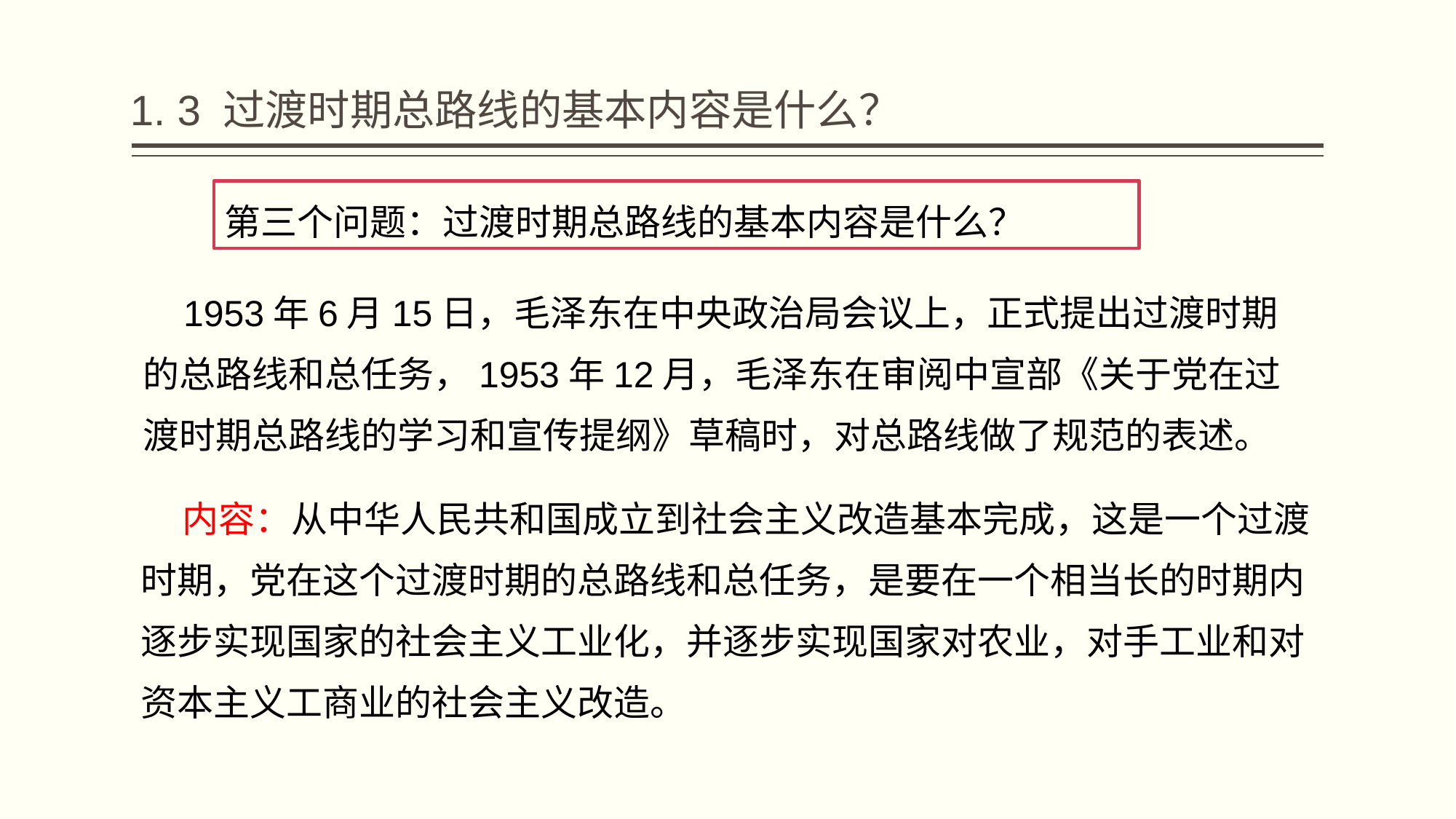

# 1. 3 过渡时期总路线的基本内容是什么？
第三个问题：过渡时期总路线的基本内容是什么？
    1953年6月15日，毛泽东在中央政治局会议上，正式提出过渡时期的总路线和总任务，1953年12月，毛泽东在审阅中宣部《关于党在过渡时期总路线的学习和宣传提纲》草稿时，对总路线做了规范的表述。
    内容：从中华人民共和国成立到社会主义改造基本完成，这是一个过渡时期，党在这个过渡时期的总路线和总任务，是要在一个相当长的时期内逐步实现国家的社会主义工业化，并逐步实现国家对农业，对手工业和对资本主义工商业的社会主义改造。